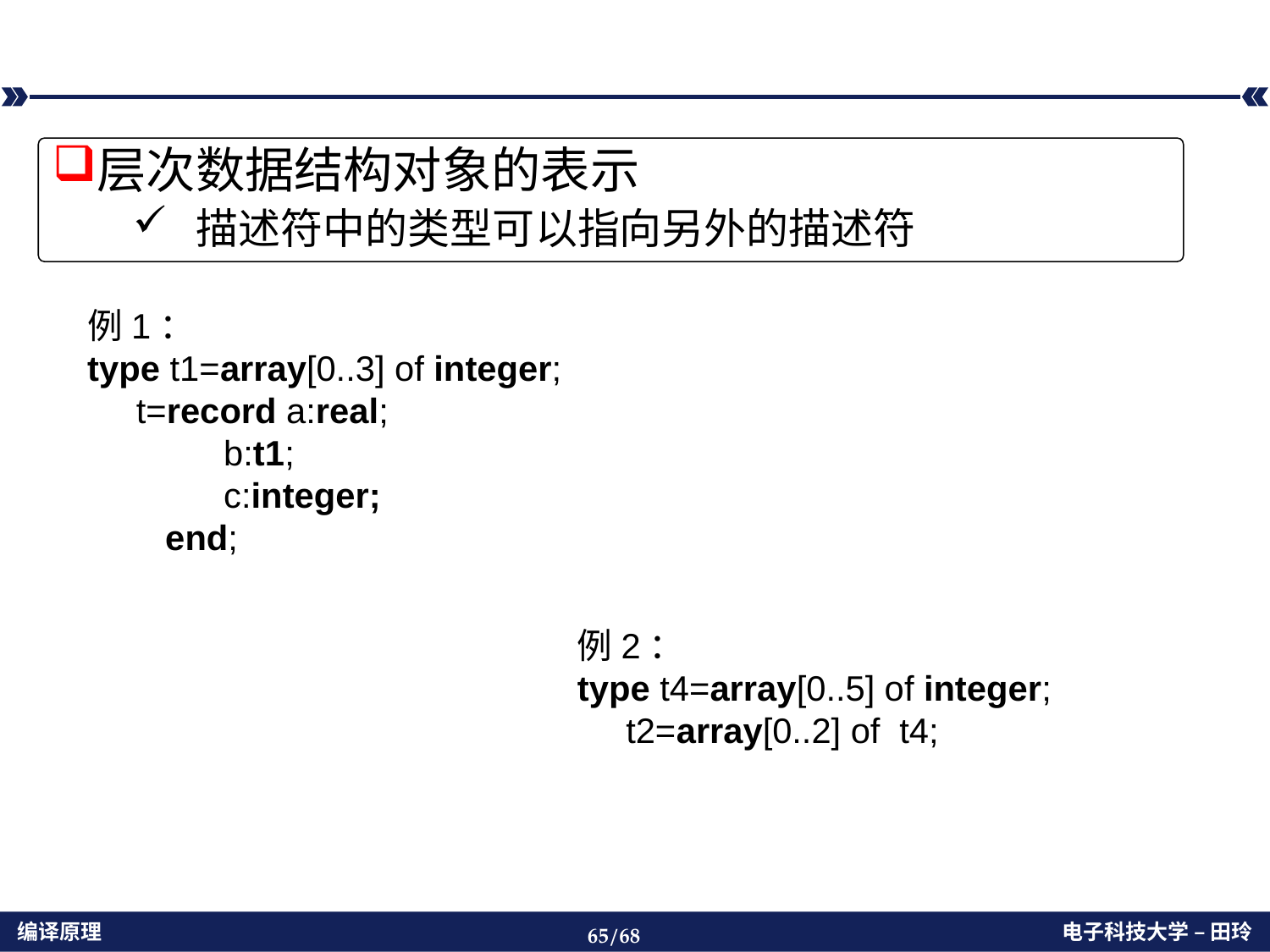

#
层次数据结构对象的表示
描述符中的类型可以指向另外的描述符
例1：
type t1=array[0..3] of integer;
     t=record a:real;
              b:t1;
              c:integer;
        end;
例2：
type t4=array[0..5] of integer;
     t2=array[0..2] of  t4;